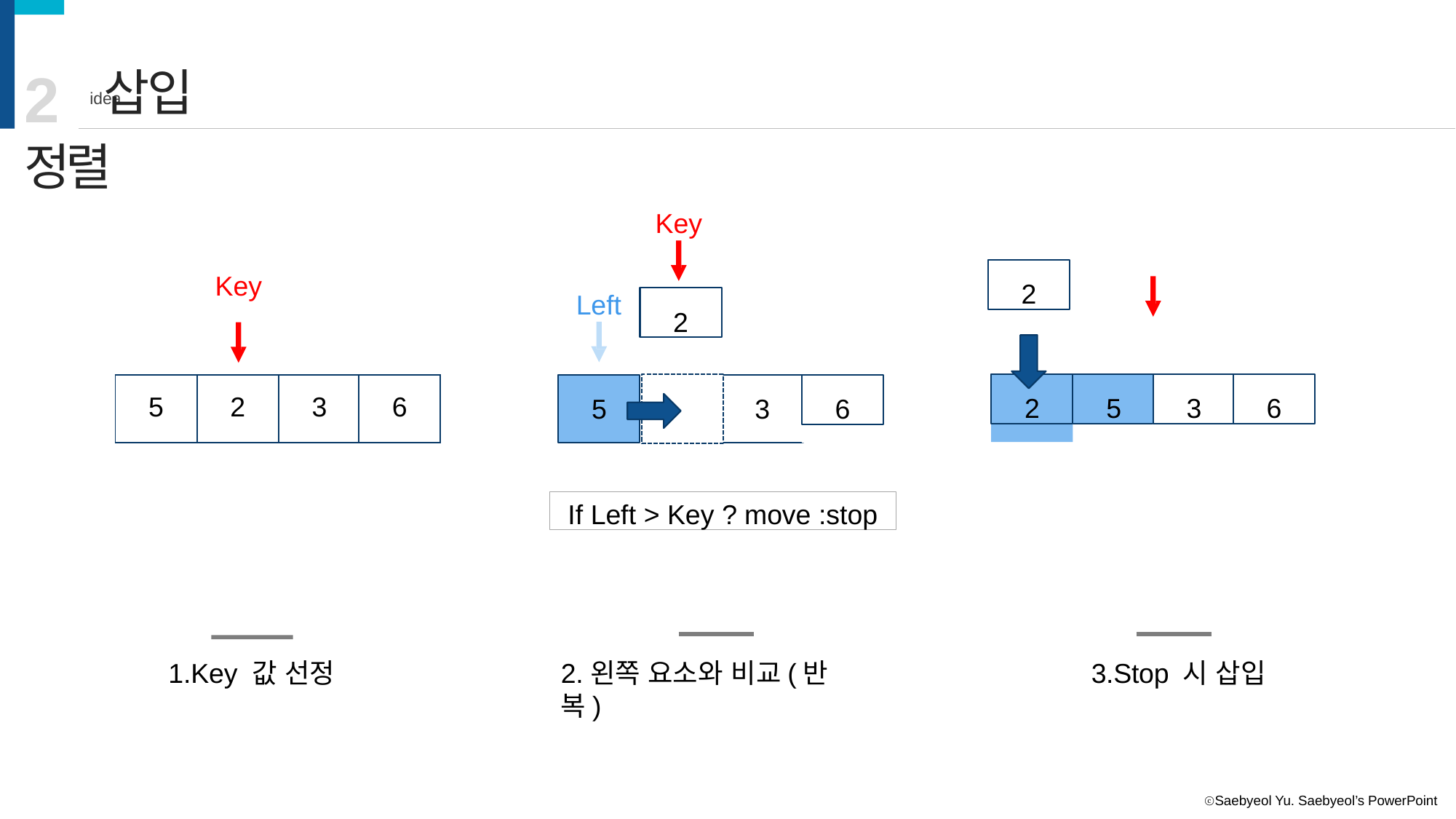

# 2 삽입 정렬
idea

Key

2
Key

Left
2

2
5

3

6

| 5 | 2 | 3 | 6 |
| --- | --- | --- | --- |
6

5
3
If Left > Key ? move :stop

1.Key 값 선정
2.왼쪽 요소와 비교(반복)
3.Stop 시 삽입
ⓒSaebyeol Yu. Saebyeol’s PowerPoint